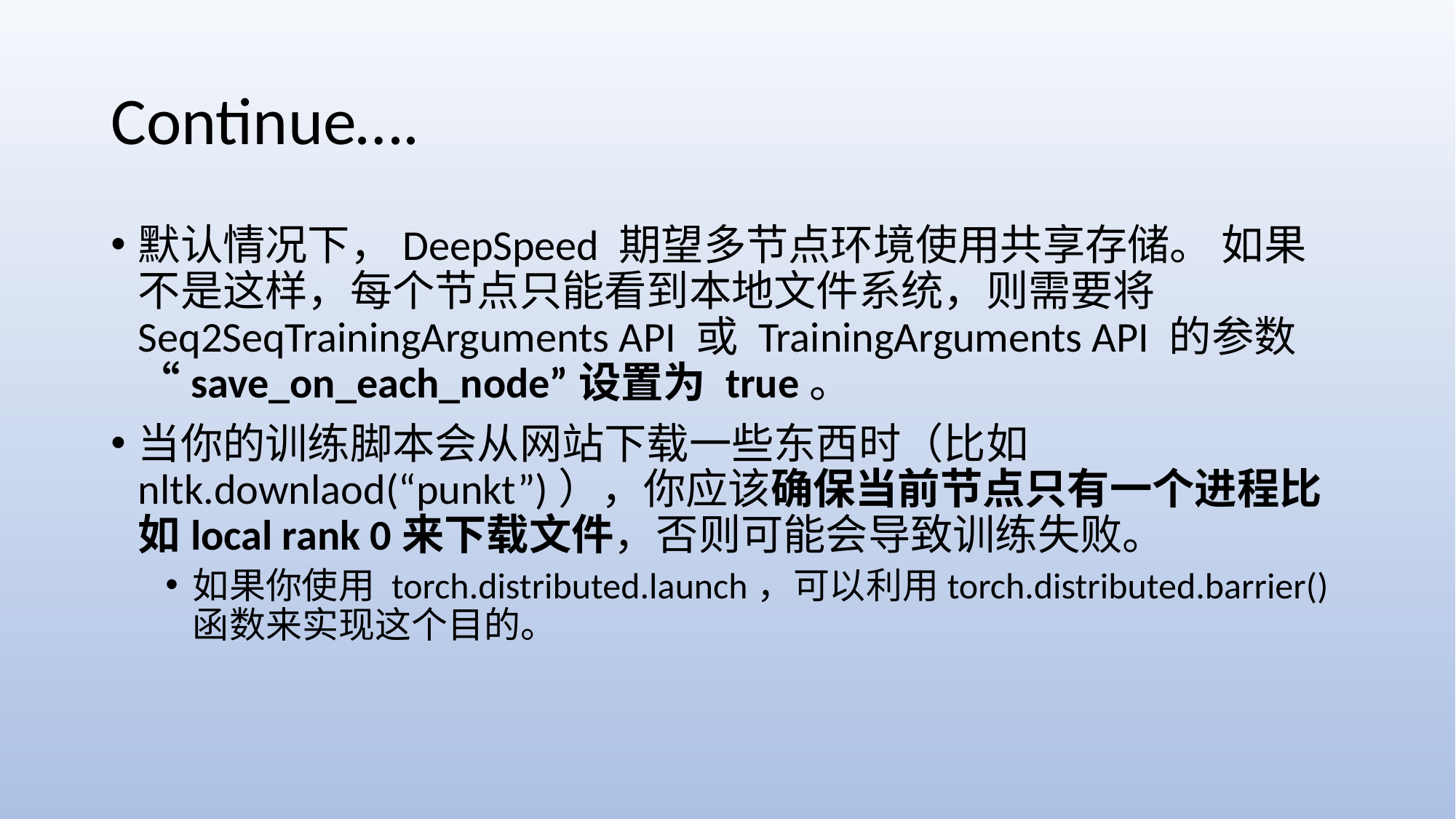

# Continue….
默认情况下，DeepSpeed 期望多节点环境使用共享存储。 如果不是这样，每个节点只能看到本地文件系统，则需要将 Seq2SeqTrainingArguments API 或 TrainingArguments API 的参数“save_on_each_node”设置为 true。
当你的训练脚本会从网站下载一些东西时（比如nltk.downlaod(“punkt”)），你应该确保当前节点只有一个进程比如local rank 0来下载文件，否则可能会导致训练失败。
如果你使用 torch.distributed.launch，可以利用torch.distributed.barrier()函数来实现这个目的。